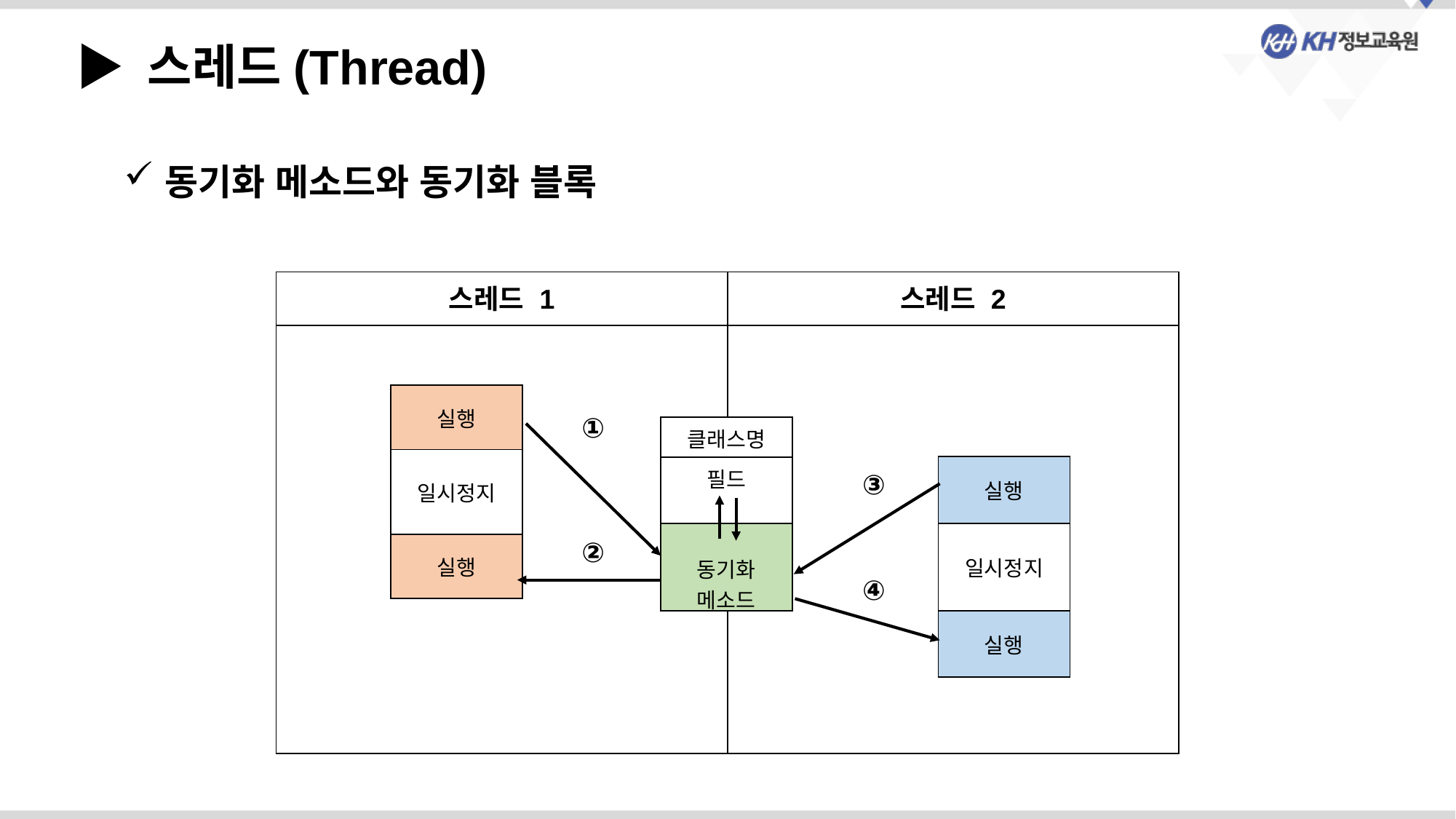

▶ 스레드(Thread)
동기화 메소드와 동기화 블록
| 스레드 1 | 스레드 2 |
| --- | --- |
|  |  |
| 실행 |
| --- |
| 일시정지 |
| 실행 |
①
| 클래스명 |
| --- |
| 필드 |
| 동기화 메소드 |
| 실행 |
| --- |
| 일시정지 |
| 실행 |
③
②
④